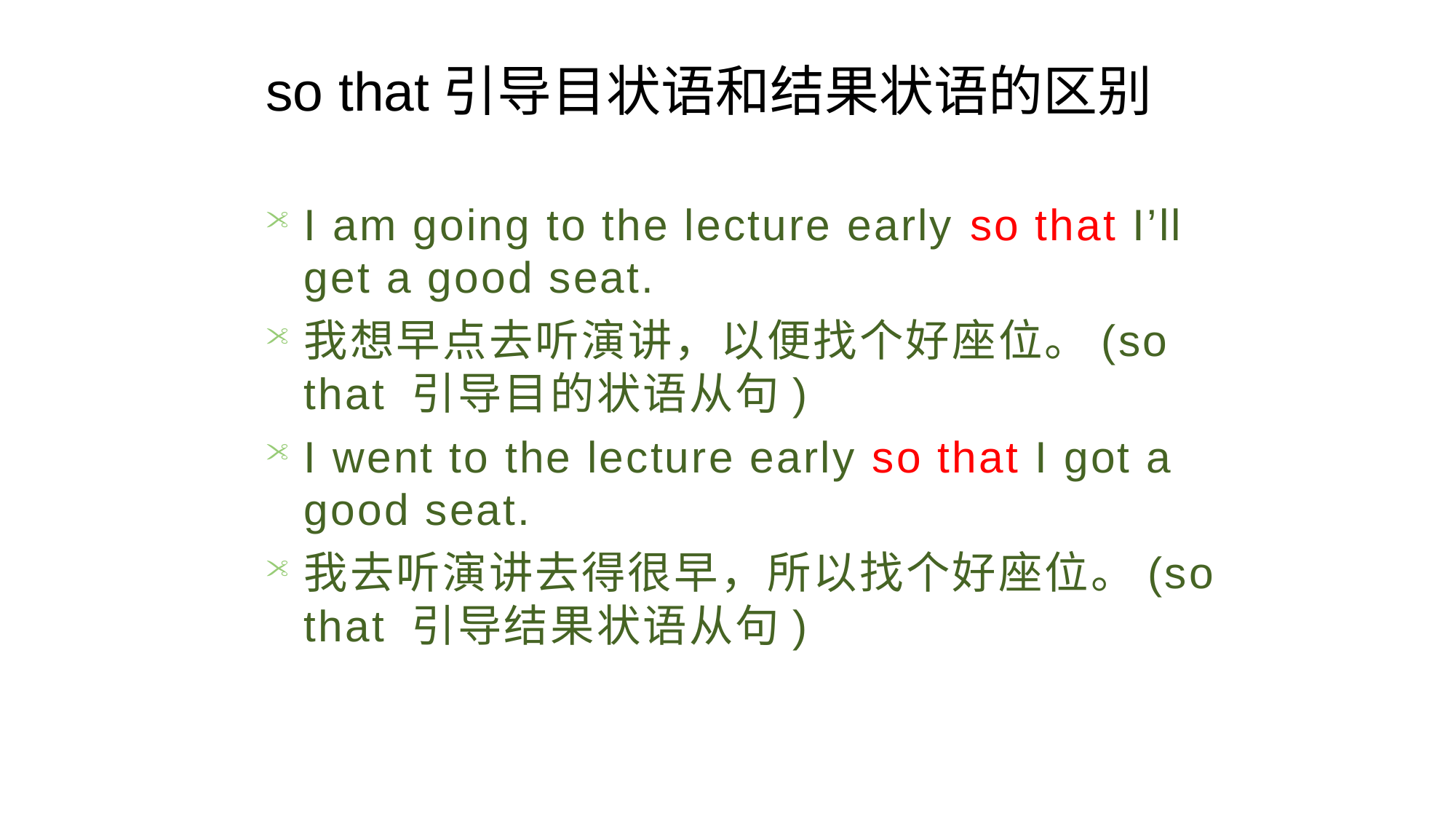

so that引导目状语和结果状语的区别
I am going to the lecture early so that I’ll get a good seat.
我想早点去听演讲，以便找个好座位。(so that 引导目的状语从句)
I went to the lecture early so that I got a good seat.
我去听演讲去得很早，所以找个好座位。(so that 引导结果状语从句)